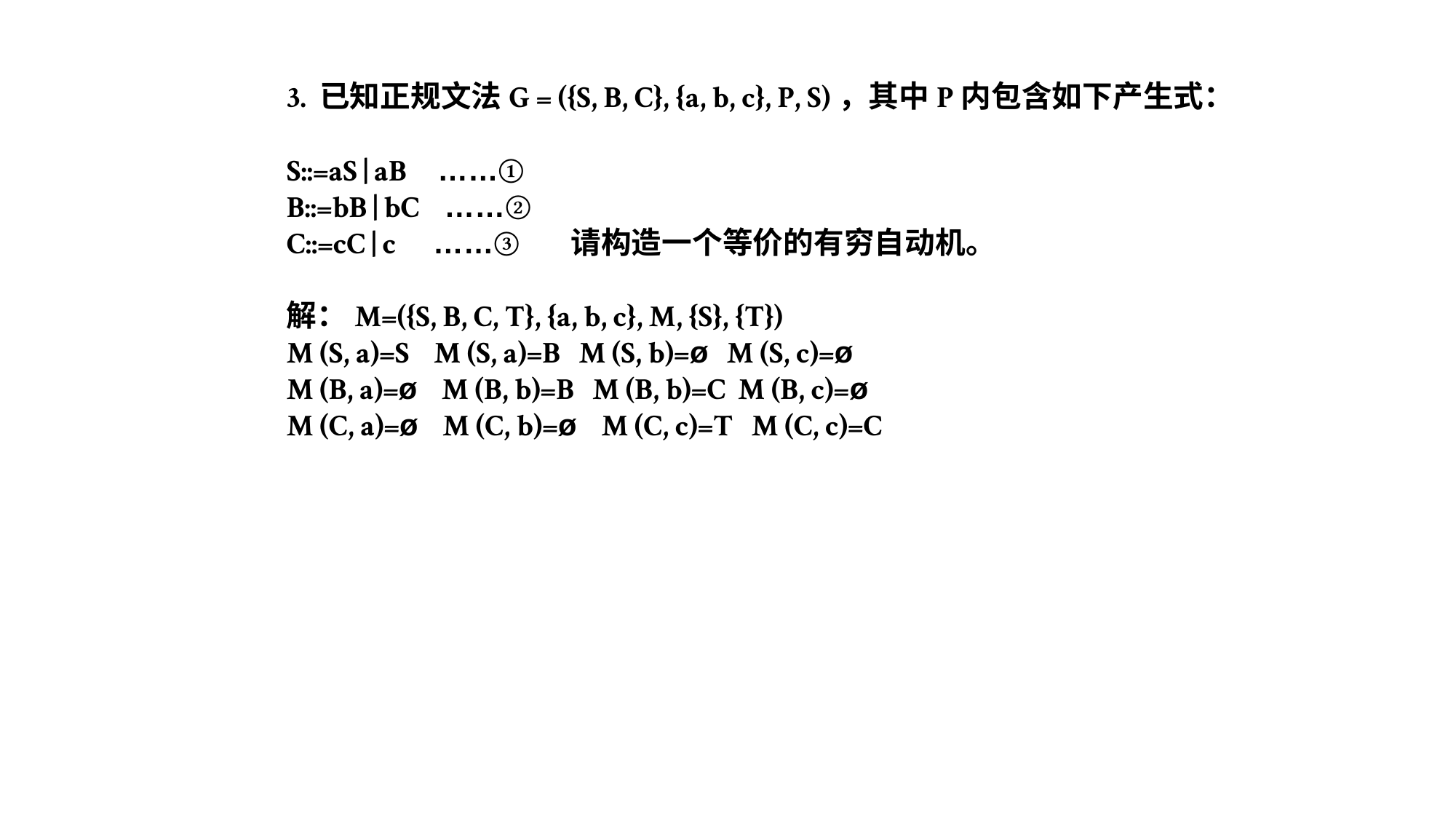

3. 已知正规文法G = ({S, B, C}, {a, b, c}, P, S)，其中P内包含如下产生式：
S::=aS | aB     ……①
B::=bB | bC    ……②
C::=cC | c      ……③       请构造一个等价的有穷自动机。

解：M=({S, B, C, T}, {a, b, c}, M, {S}, {T})
M (S, a)=S    M (S, a)=B   M (S, b)=ø   M (S, c)=ø
M (B, a)=ø    M (B, b)=B   M (B, b)=C  M (B, c)=ø
M (C, a)=ø    M (C, b)=ø    M (C, c)=T   M (C, c)=C